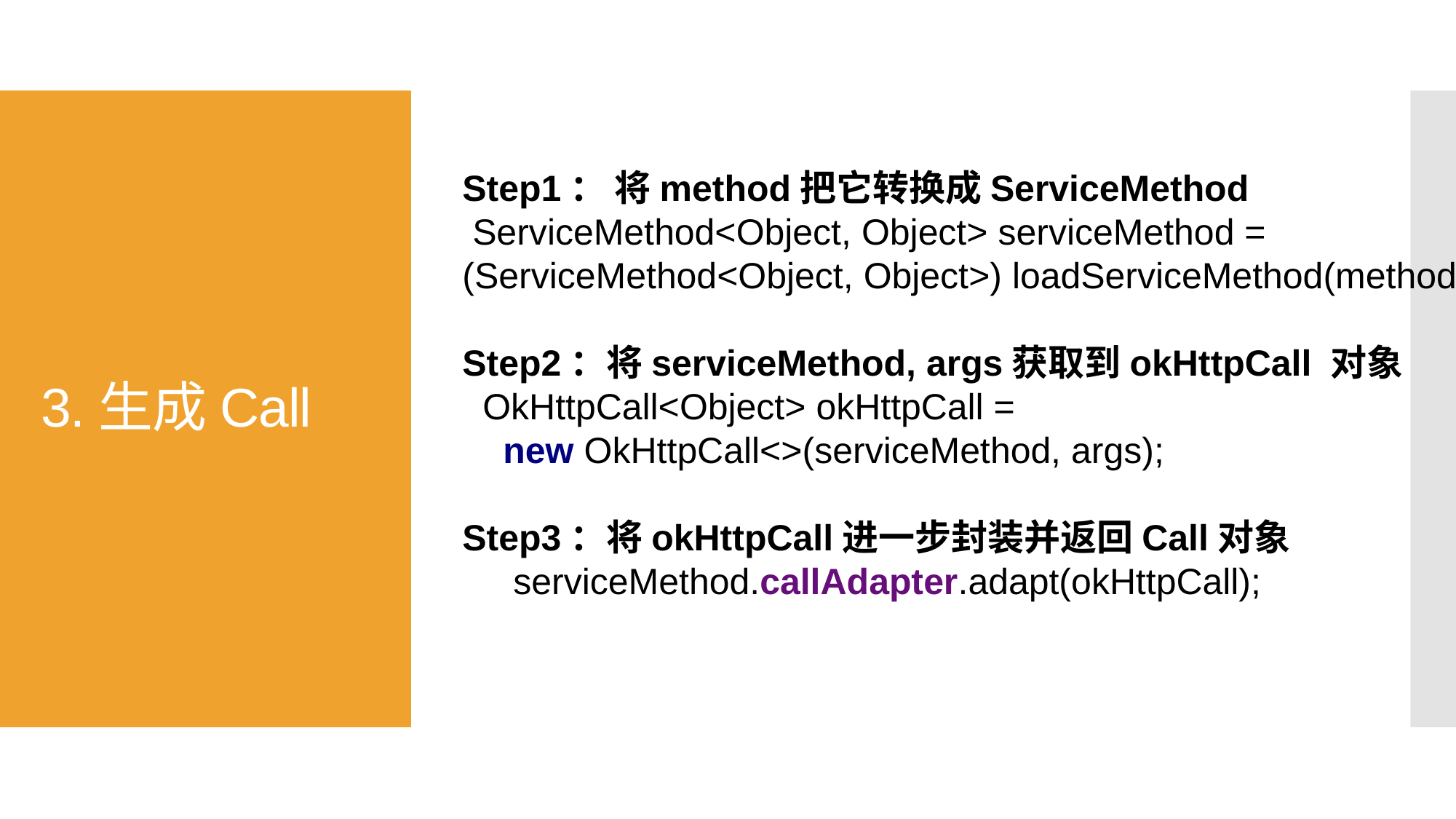

# 3.生成Call
Step1： 将method把它转换成ServiceMethod
 ServiceMethod<Object, Object> serviceMethod =
(ServiceMethod<Object, Object>) loadServiceMethod(method);

Step2：将serviceMethod, args获取到okHttpCall 对象
  OkHttpCall<Object> okHttpCall =
    new OkHttpCall<>(serviceMethod, args);

Step3：将okHttpCall进一步封装并返回Call对象
     serviceMethod.callAdapter.adapt(okHttpCall);